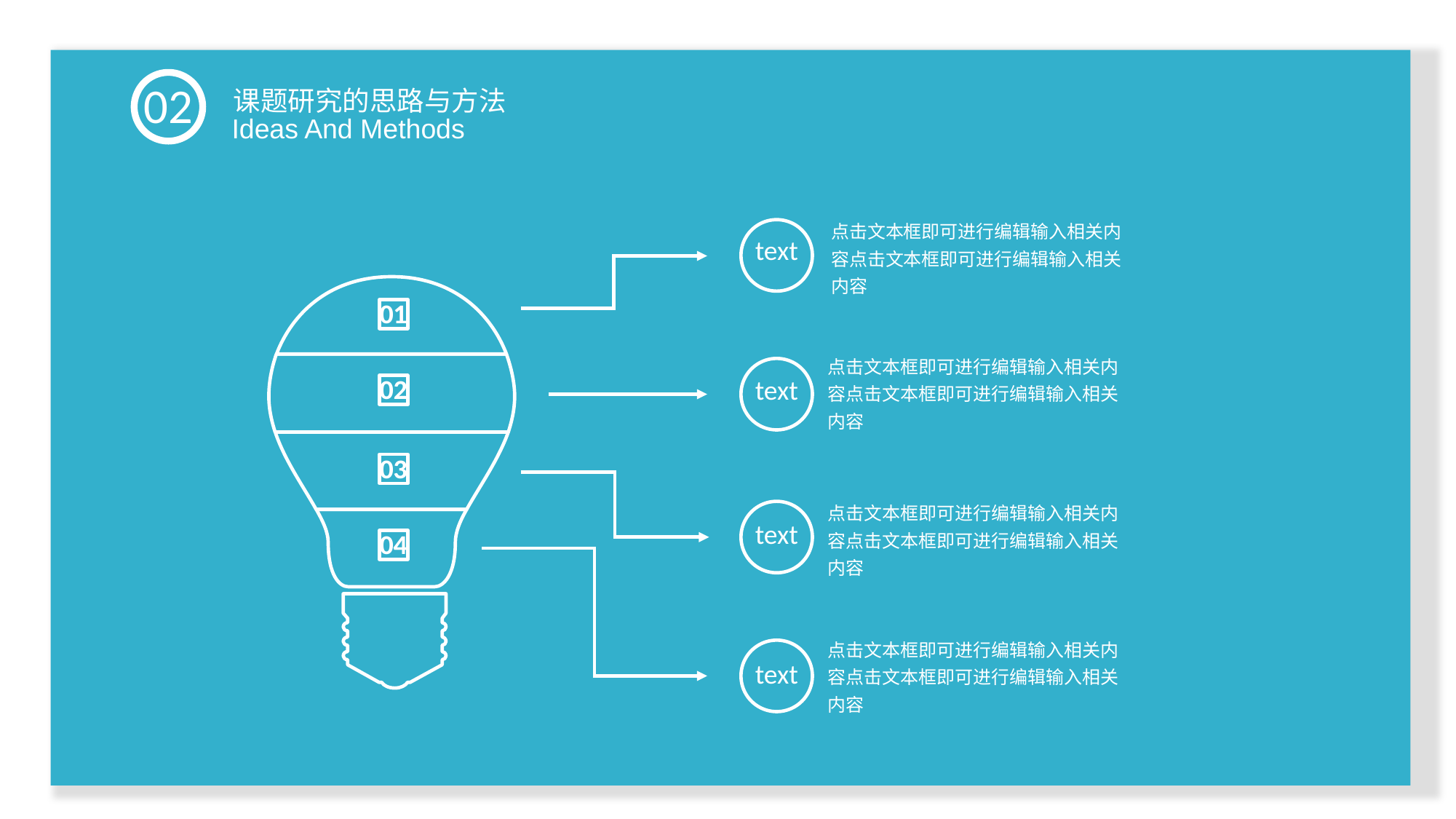

课题研究的思路与方法

02

Ideas And Methods
点击文本框即可进行编辑输入相关内容点击文本框即可进行编辑输入相关内容

text

01
点击文本框即可进行编辑输入相关内容点击文本框即可进行编辑输入相关内容

text
02

03
点击文本框即可进行编辑输入相关内容点击文本框即可进行编辑输入相关内容

text
04

点击文本框即可进行编辑输入相关内容点击文本框即可进行编辑输入相关内容

text